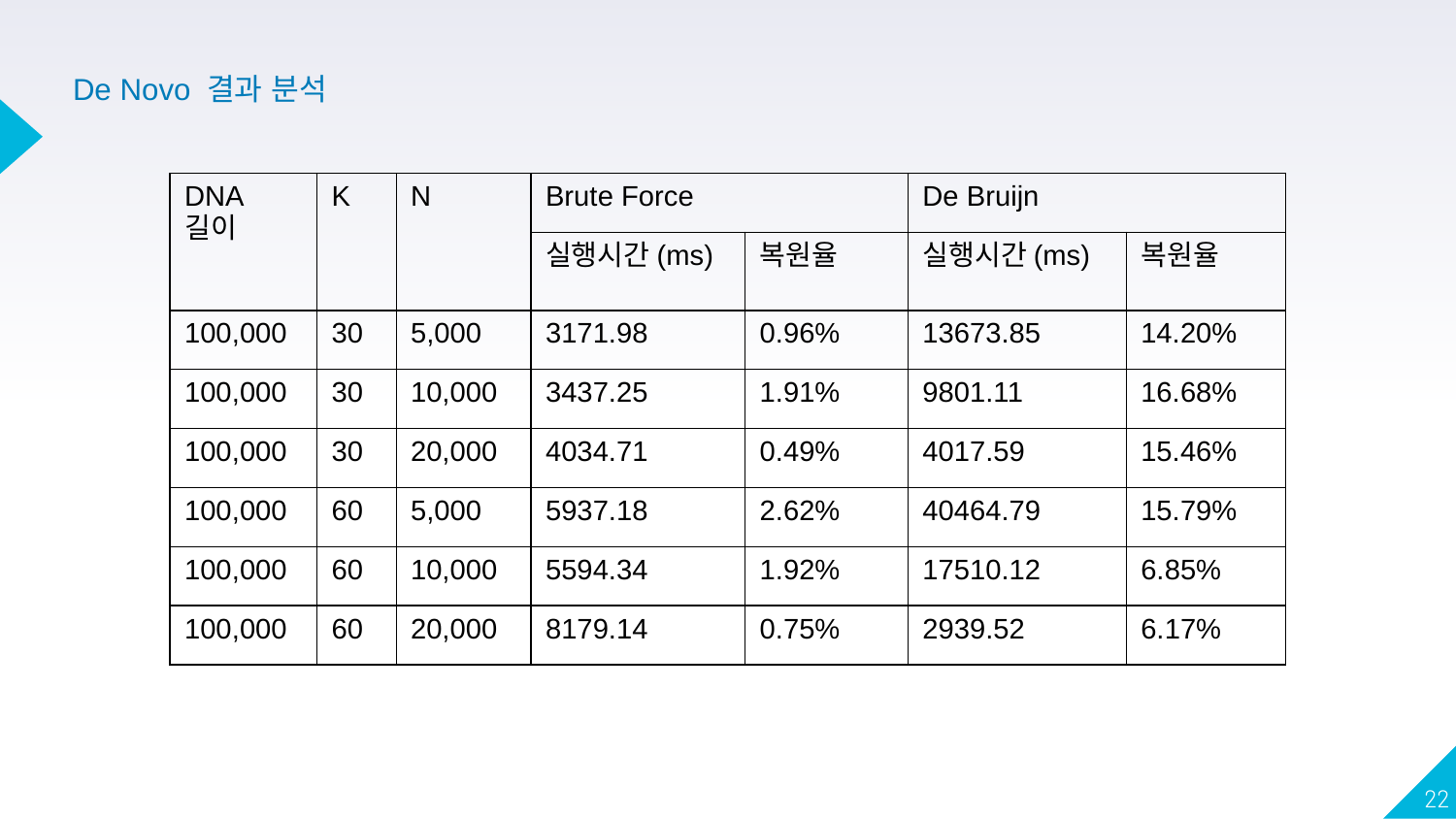

# De Novo 결과 분석
| DNA 길이 | K | N | Brute Force |  | De Bruijn |  |
| --- | --- | --- | --- | --- | --- | --- |
|  |  |  | 실행시간(ms) | 복원율 | 실행시간(ms) | 복원율 |
| 100,000 | 30 | 5,000 | 3171.98 | 0.96% | 13673.85 | 14.20% |
| 100,000 | 30 | 10,000 | 3437.25 | 1.91% | 9801.11 | 16.68% |
| 100,000 | 30 | 20,000 | 4034.71 | 0.49% | 4017.59 | 15.46% |
| 100,000 | 60 | 5,000 | 5937.18 | 2.62% | 40464.79 | 15.79% |
| 100,000 | 60 | 10,000 | 5594.34 | 1.92% | 17510.12 | 6.85% |
| 100,000 | 60 | 20,000 | 8179.14 | 0.75% | 2939.52 | 6.17% |
22